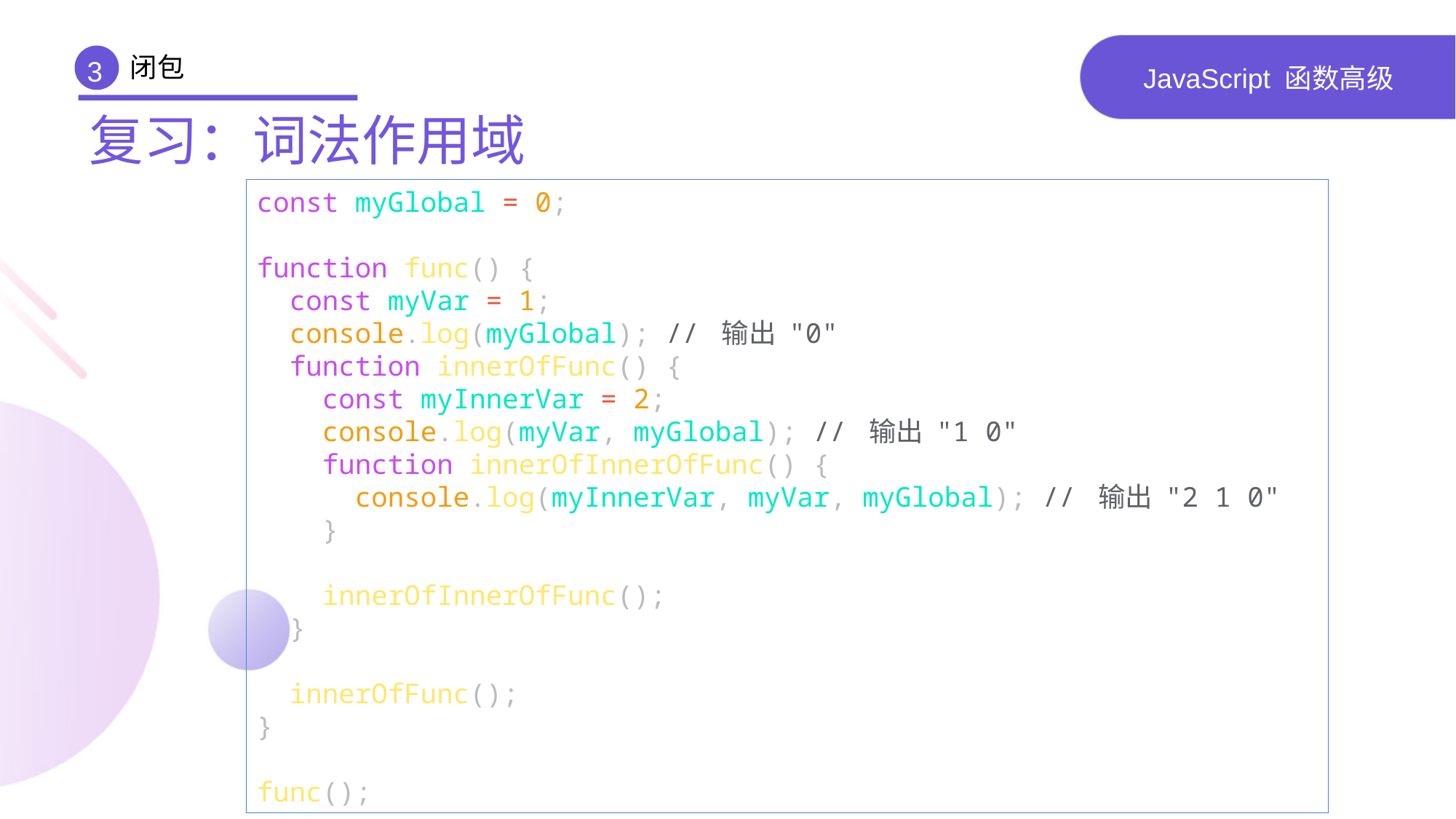

闭包
3
# JavaScript 函数高级
复习：词法作用域
const myGlobal = 0;
function func() {
  const myVar = 1;
  console.log(myGlobal); // 输出 "0"
  function innerOfFunc() {
    const myInnerVar = 2;
    console.log(myVar, myGlobal); // 输出 "1 0"
    function innerOfInnerOfFunc() {
      console.log(myInnerVar, myVar, myGlobal); // 输出 "2 1 0"
    }
    innerOfInnerOfFunc();
  }
  innerOfFunc();
}
func();